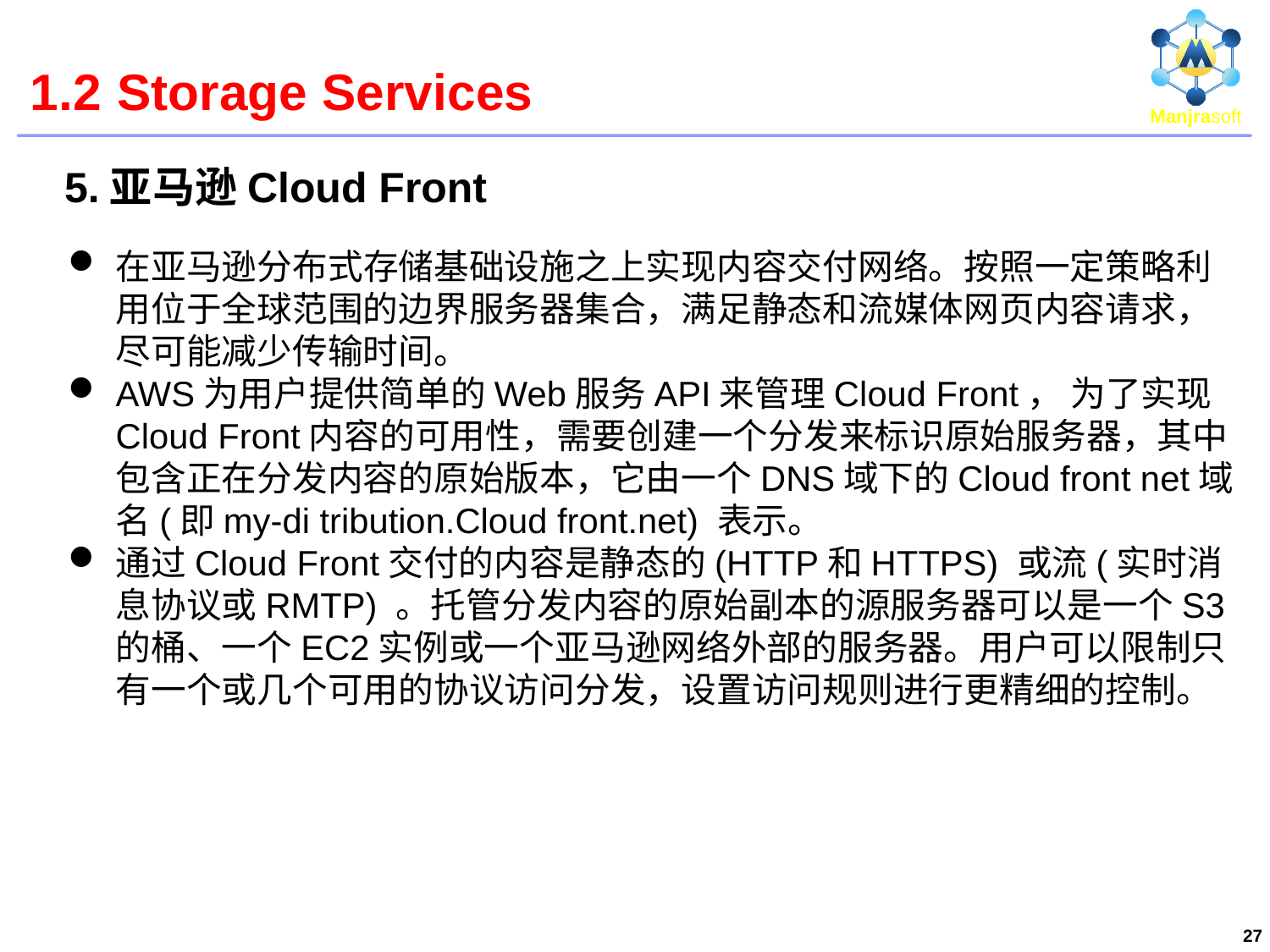

# 1.2 Storage Services
5.亚马逊Cloud Front
在亚马逊分布式存储基础设施之上实现内容交付网络。按照一定策略利用位于全球范围的边界服务器集合，满足静态和流媒体网页内容请求，尽可能减少传输时间。
AWS为用户提供简单的Web服务API来管理Cloud Front， 为了实现Cloud Front内容的可用性，需要创建一个分发来标识原始服务器，其中包含正在分发内容的原始版本，它由一个DNS域下的Cloud front net域名(即my-di tribution.Cloud front.net) 表示。
通过Cloud Front交付的内容是静态的(HTTP和HTTPS) 或流(实时消息协议或RMTP) 。托管分发内容的原始副本的源服务器可以是一个S3的桶、一个EC2实例或一个亚马逊网络外部的服务器。用户可以限制只有一个或几个可用的协议访问分发，设置访问规则进行更精细的控制。
27